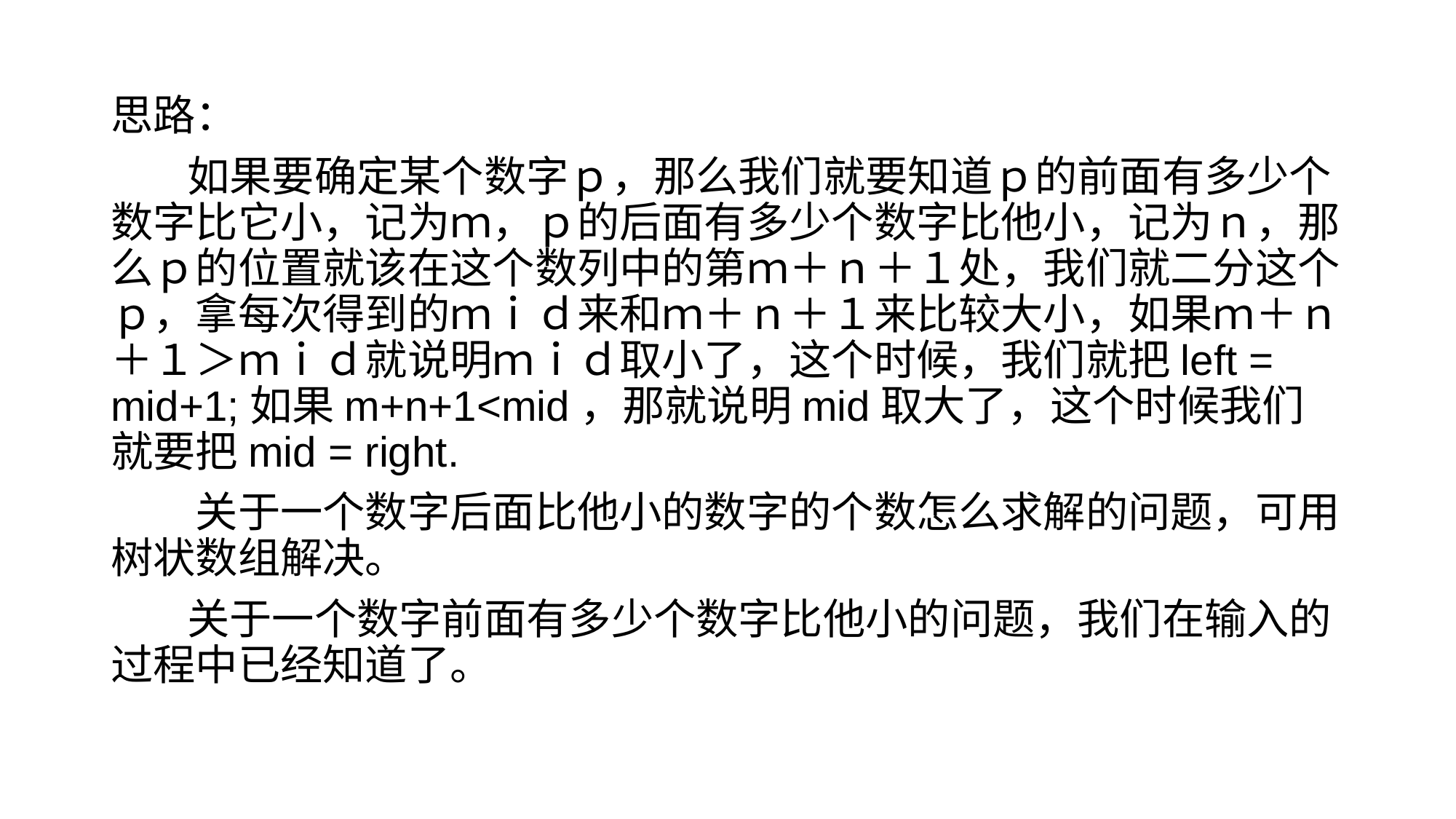

思路：
       如果要确定某个数字ｐ，那么我们就要知道ｐ的前面有多少个数字比它小，记为ｍ，ｐ的后面有多少个数字比他小，记为ｎ，那么ｐ的位置就该在这个数列中的第ｍ＋ｎ＋１处，我们就二分这个ｐ，拿每次得到的ｍｉｄ来和ｍ＋ｎ＋１来比较大小，如果ｍ＋ｎ＋１＞ｍｉｄ就说明ｍｉｄ取小了，这个时候，我们就把left = mid+1;如果m+n+1<mid，那就说明mid取大了，这个时候我们就要把mid = right.
　　关于一个数字后面比他小的数字的个数怎么求解的问题，可用树状数组解决。
       关于一个数字前面有多少个数字比他小的问题，我们在输入的过程中已经知道了。